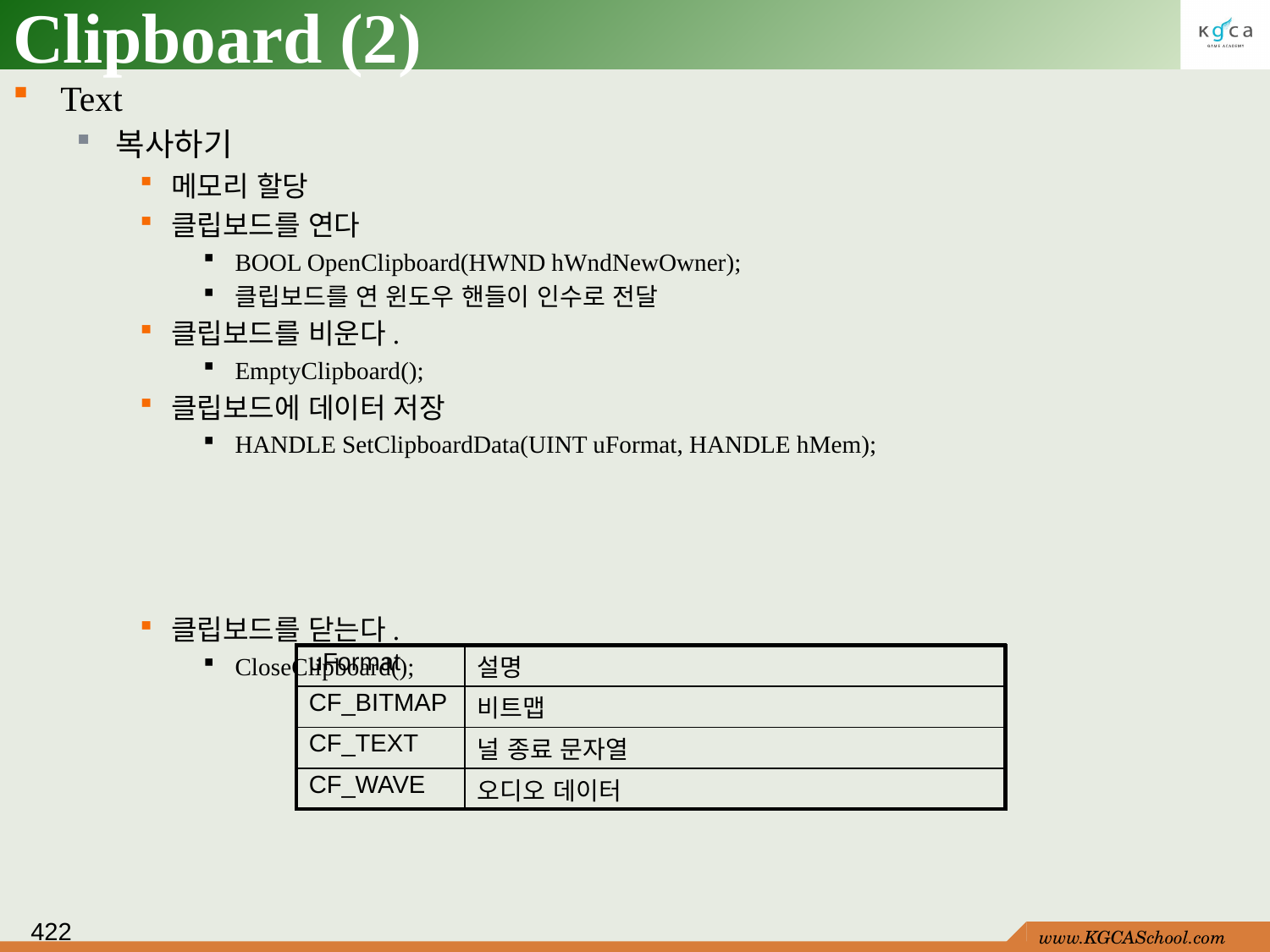

# Clipboard (2)
Text
복사하기
메모리 할당
클립보드를 연다
BOOL OpenClipboard(HWND hWndNewOwner);
클립보드를 연 윈도우 핸들이 인수로 전달
클립보드를 비운다.
EmptyClipboard();
클립보드에 데이터 저장
HANDLE SetClipboardData(UINT uFormat, HANDLE hMem);

클립보드를 닫는다.
CloseClipboard();
| uFormat | 설명 |
| --- | --- |
| CF\_BITMAP | 비트맵 |
| CF\_TEXT | 널 종료 문자열 |
| CF\_WAVE | 오디오 데이터 |
422